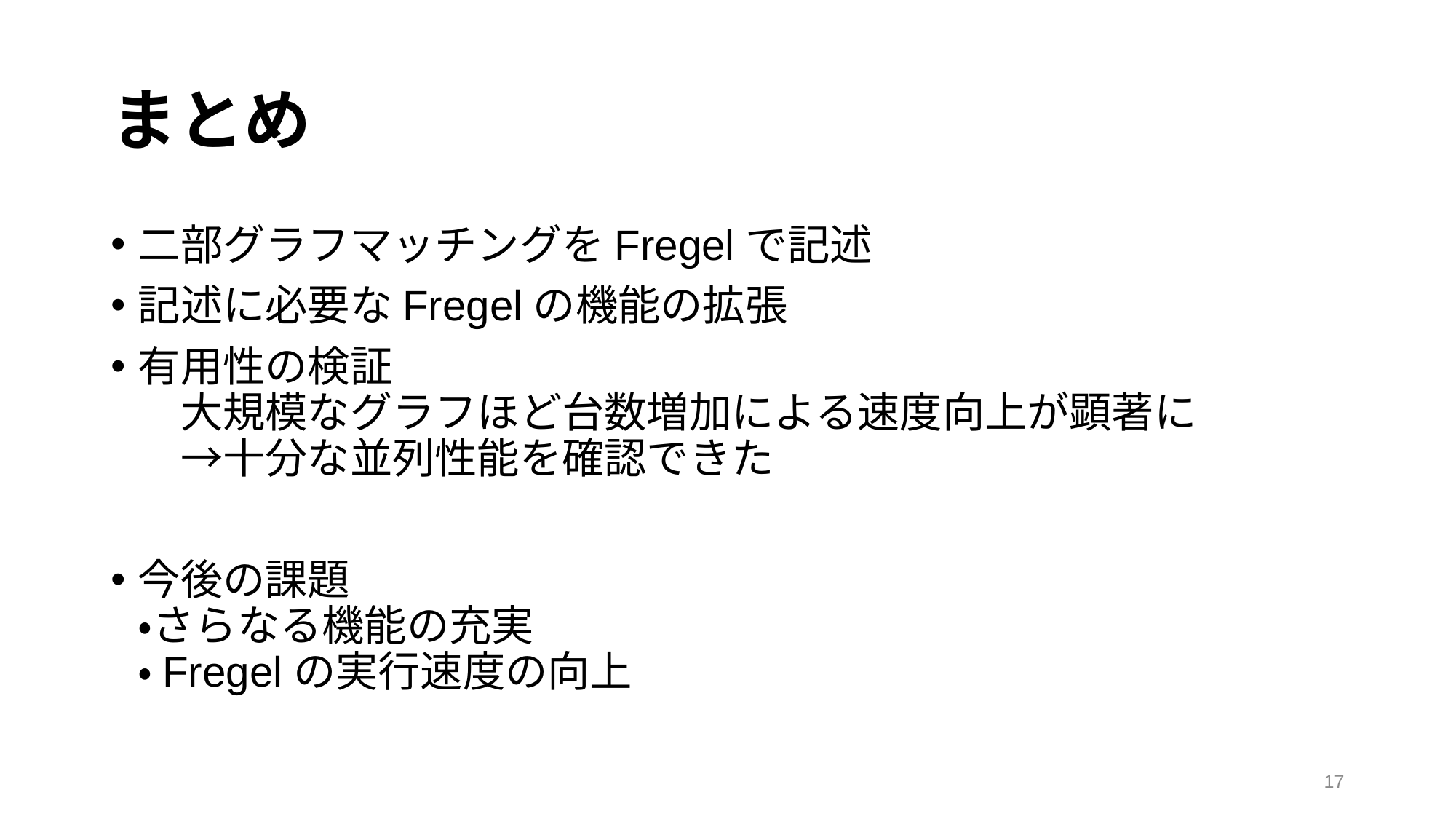

# まとめ
二部グラフマッチングをFregelで記述
記述に必要なFregelの機能の拡張
有用性の検証
　大規模なグラフほど台数増加による速度向上が顕著に
　→十分な並列性能を確認できた

今後の課題
・さらなる機能の充実
・Fregelの実行速度の向上
17